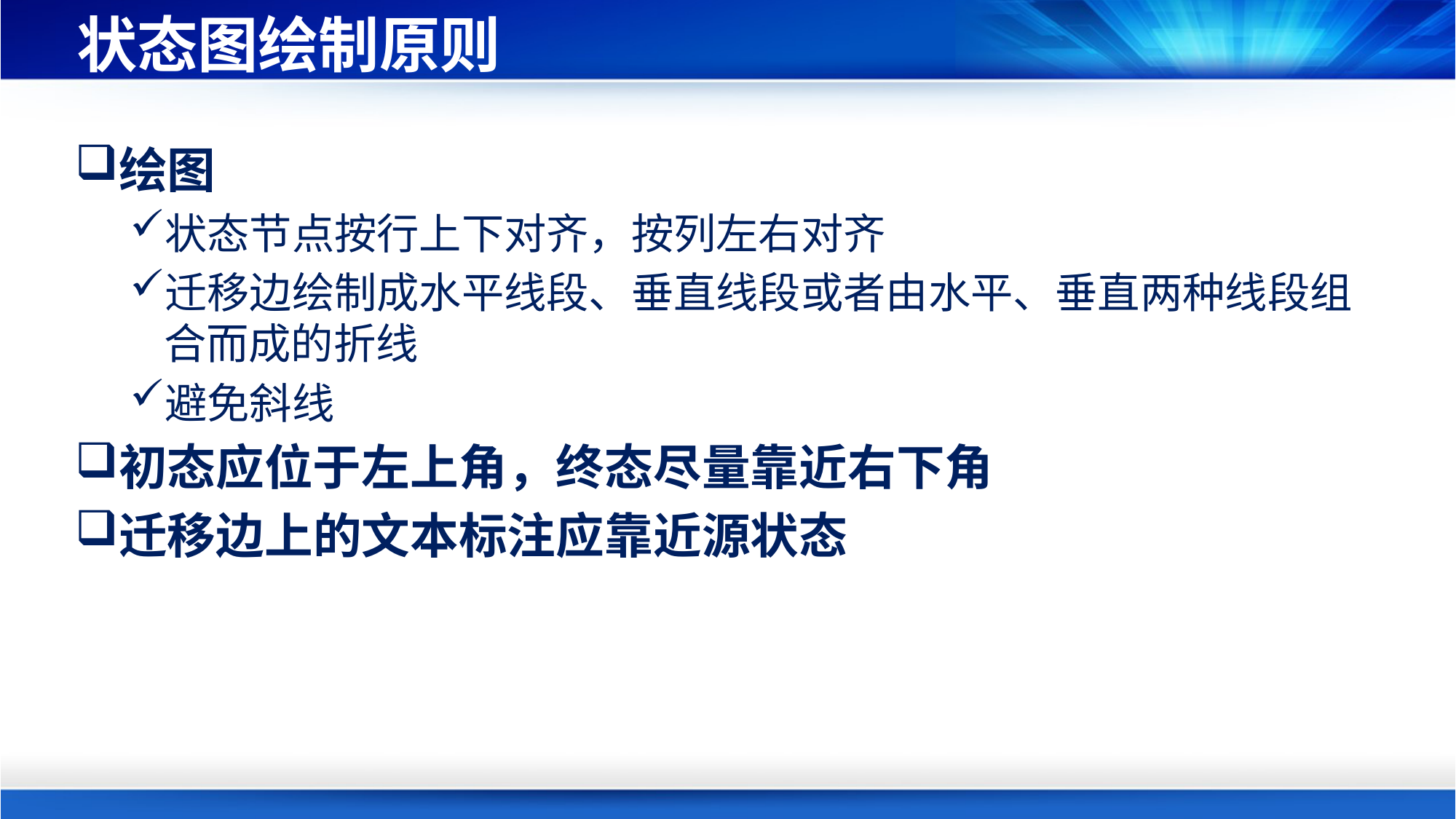

# 状态图绘制原则
绘图
状态节点按行上下对齐，按列左右对齐
迁移边绘制成水平线段、垂直线段或者由水平、垂直两种线段组合而成的折线
避免斜线
初态应位于左上角，终态尽量靠近右下角
迁移边上的文本标注应靠近源状态